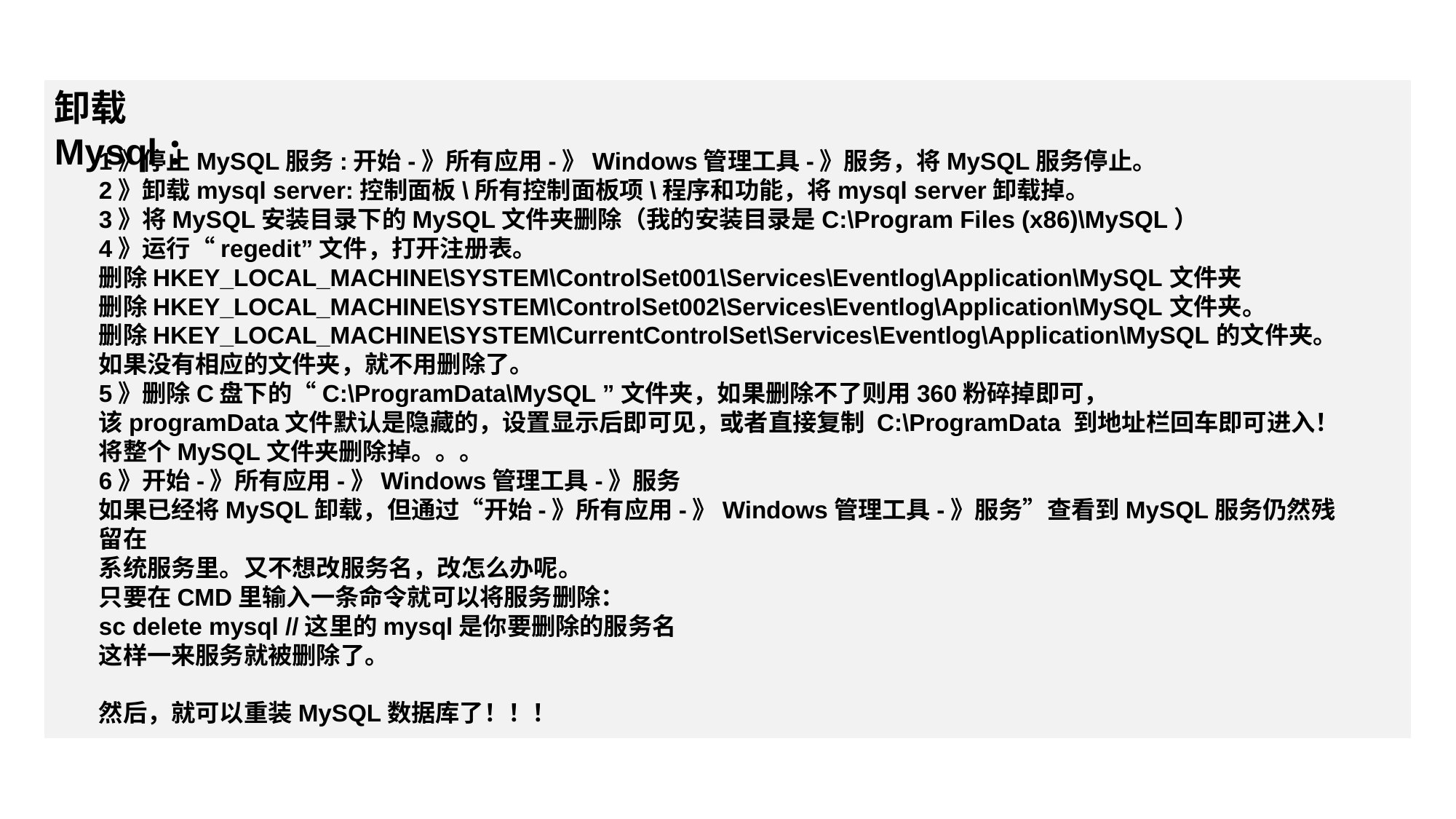

卸载Mysql：
1》停止MySQL服务:开始-》所有应用-》Windows管理工具-》服务，将MySQL服务停止。
2》卸载mysql server:控制面板\所有控制面板项\程序和功能，将mysql server卸载掉。
3》将MySQL安装目录下的MySQL文件夹删除（我的安装目录是C:\Program Files (x86)\MySQL）
4》运行“regedit”文件，打开注册表。
删除HKEY_LOCAL_MACHINE\SYSTEM\ControlSet001\Services\Eventlog\Application\MySQL文件夹
删除HKEY_LOCAL_MACHINE\SYSTEM\ControlSet002\Services\Eventlog\Application\MySQL文件夹。
删除HKEY_LOCAL_MACHINE\SYSTEM\CurrentControlSet\Services\Eventlog\Application\MySQL的文件夹。
如果没有相应的文件夹，就不用删除了。
5》删除C盘下的“C:\ProgramData\MySQL ”文件夹，如果删除不了则用360粉碎掉即可，
该programData文件默认是隐藏的，设置显示后即可见，或者直接复制 C:\ProgramData 到地址栏回车即可进入！
将整个MySQL文件夹删除掉。。。
6》开始-》所有应用-》Windows管理工具-》服务
如果已经将MySQL卸载，但通过“开始-》所有应用-》Windows管理工具-》服务”查看到MySQL服务仍然残留在
系统服务里。又不想改服务名，改怎么办呢。
只要在CMD里输入一条命令就可以将服务删除：
sc delete mysql //这里的mysql是你要删除的服务名
这样一来服务就被删除了。

然后，就可以重装MySQL数据库了！！！